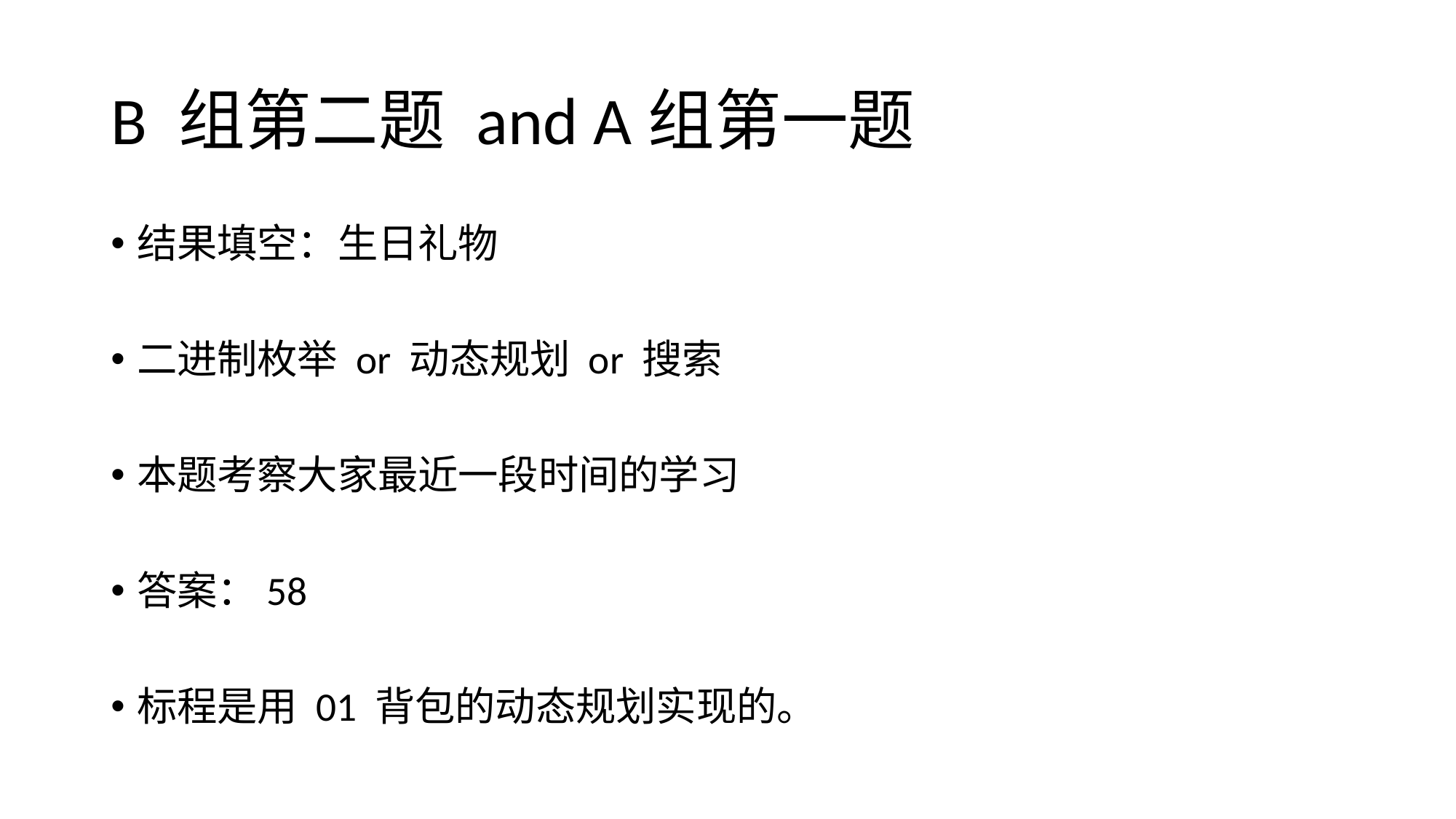

# B 组第二题 and A组第一题
结果填空：生日礼物

二进制枚举 or 动态规划 or 搜索

本题考察大家最近一段时间的学习

答案：58

标程是用 01 背包的动态规划实现的。